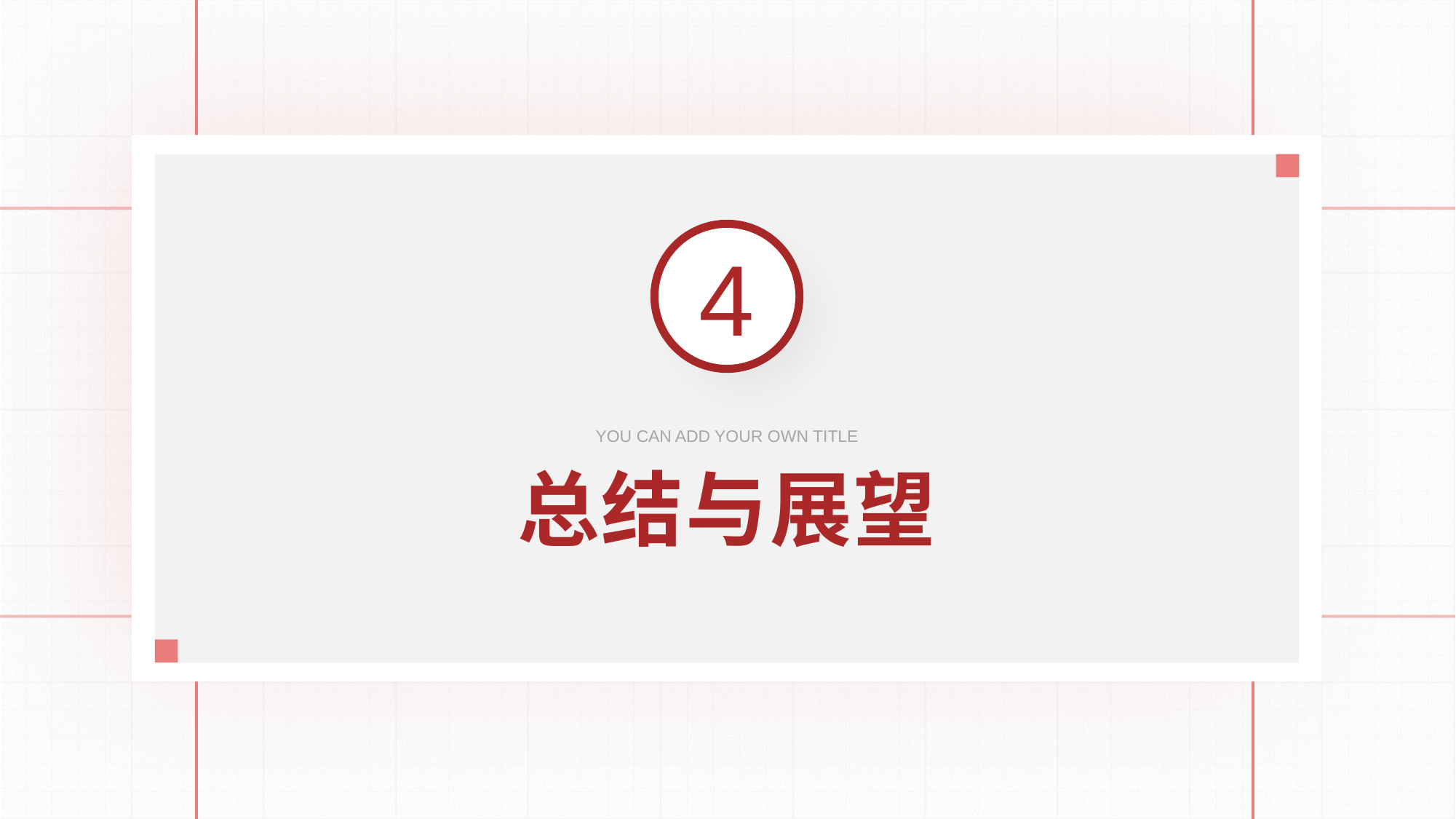

4
YOU CAN ADD YOUR OWN TITLE
总结与展望